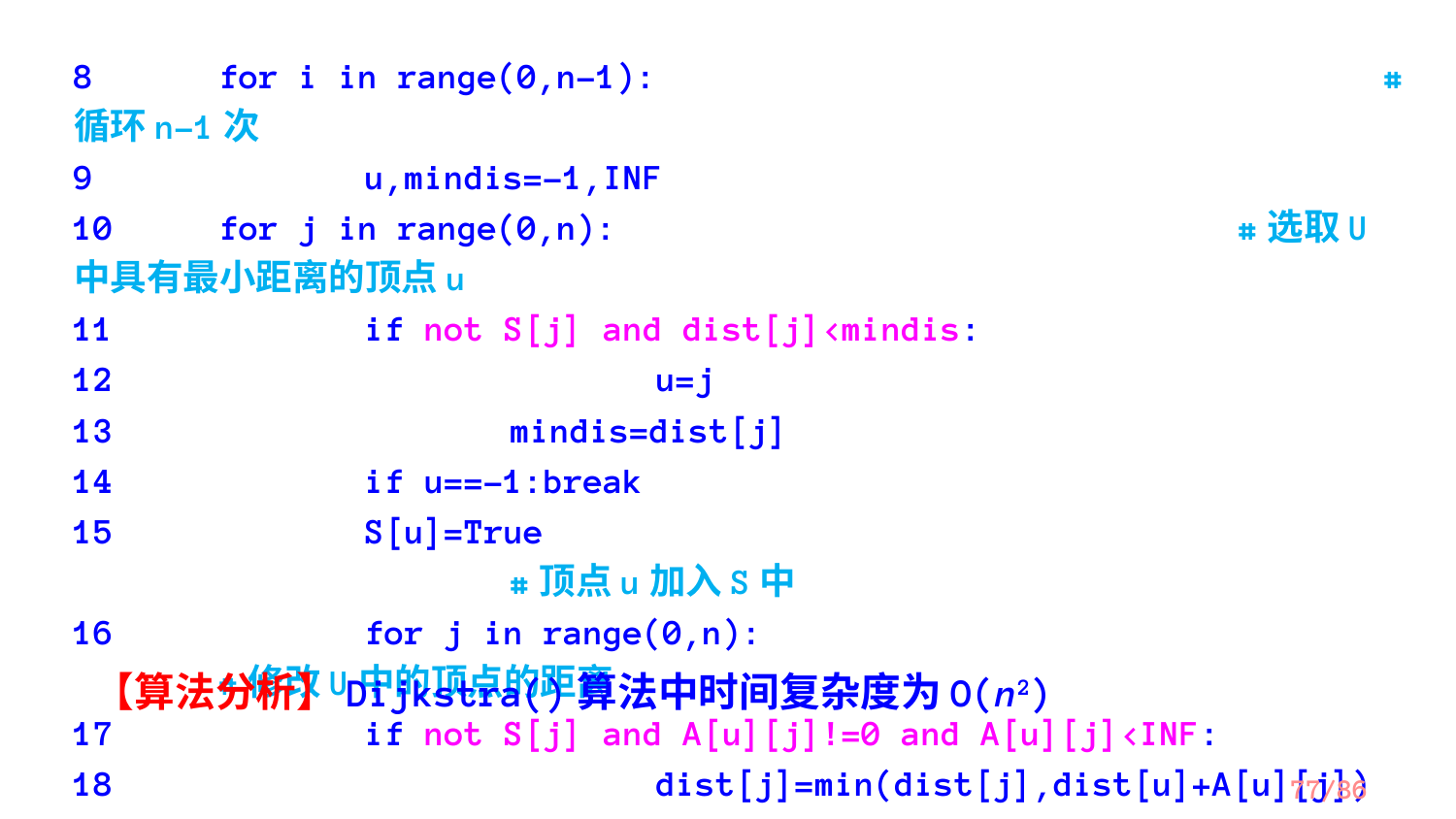

8  	for i in range(0,n-1):					#循环n-1次
9    		u,mindis=-1,INF
10    	for j in range(0,n):					#选取U中具有最小距离的顶点u
11     		if not S[j] and dist[j]<mindis:
12      			u=j
13         		mindis=dist[j]
14   		if u==-1:break
15   		S[u]=True									#顶点u加入S中
16   		for j in range(0,n):						#修改U中的顶点的距离
17    		if not S[j] and A[u][j]!=0 and A[u][j]<INF:
18      			dist[j]=min(dist[j],dist[u]+A[u][j])
【算法分析】Dijkstra()算法中时间复杂度为O(n2)
77/86